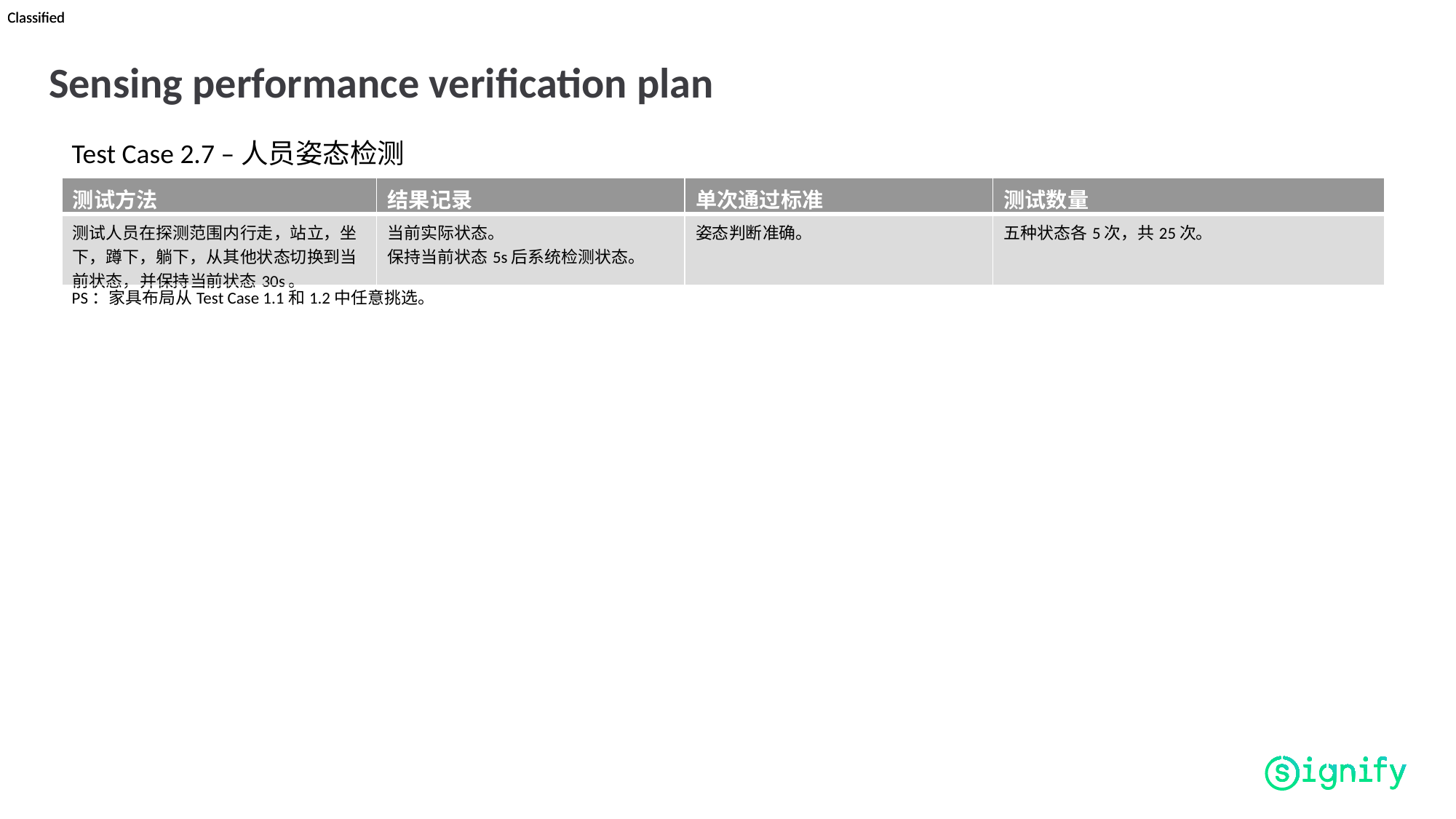

# Sensing performance verification plan
Test Case 2.7 –人员姿态检测

| 测试方法 | 结果记录 | 单次通过标准 | 测试数量 |
| --- | --- | --- | --- |
| 测试人员在探测范围内行走，站立，坐下，蹲下，躺下，从其他状态切换到当前状态，并保持当前状态30s。 | 当前实际状态。 保持当前状态5s后系统检测状态。 | 姿态判断准确。 | 五种状态各5次，共25次。 |
PS：家具布局从Test Case 1.1和1.2中任意挑选。